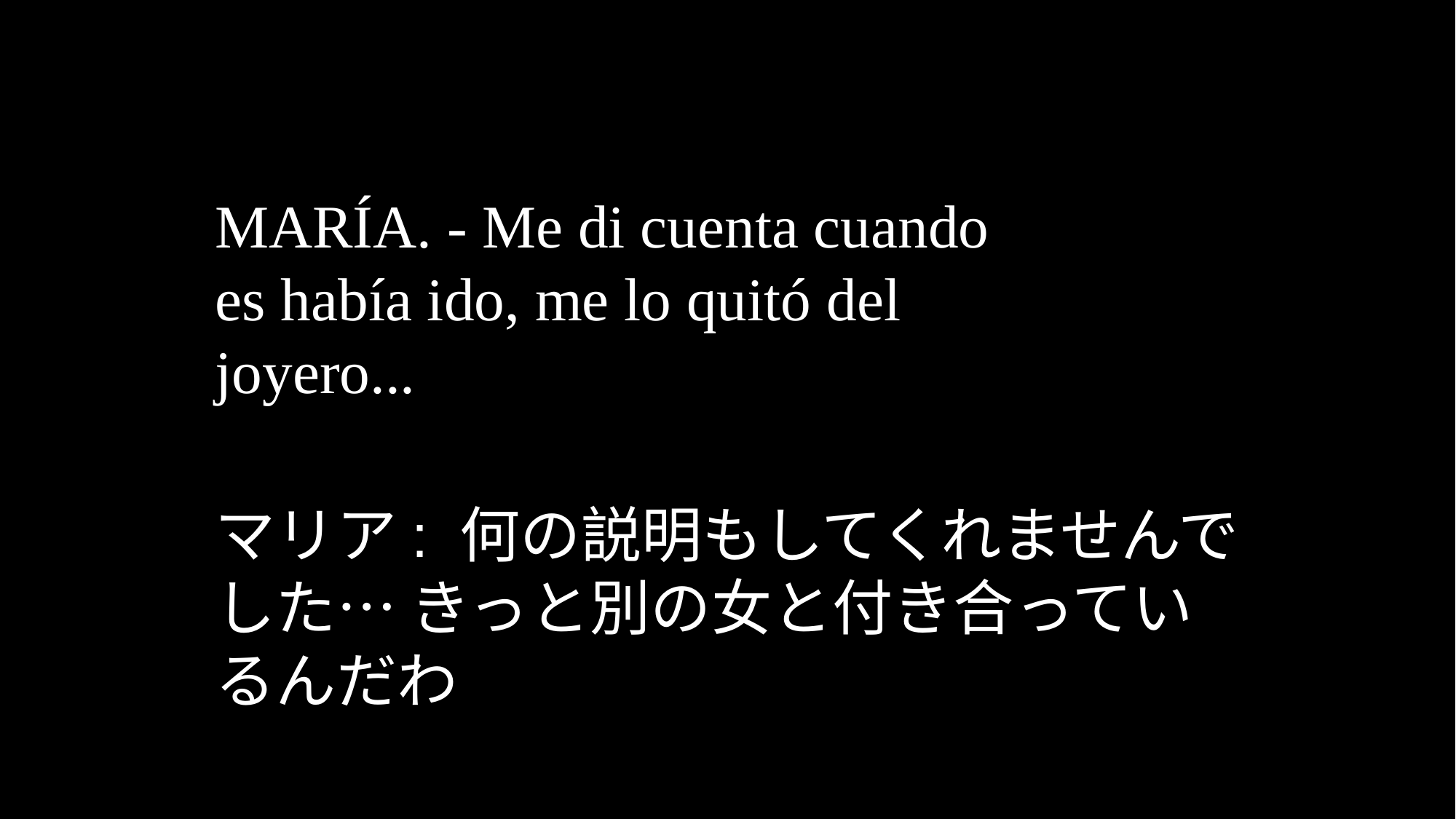

MARÍA. - Me di cuenta cuando es había ido, me lo quitó del joyero...

マリア: 何の説明もしてくれませんでした… きっと別の女と付き合っているんだわ